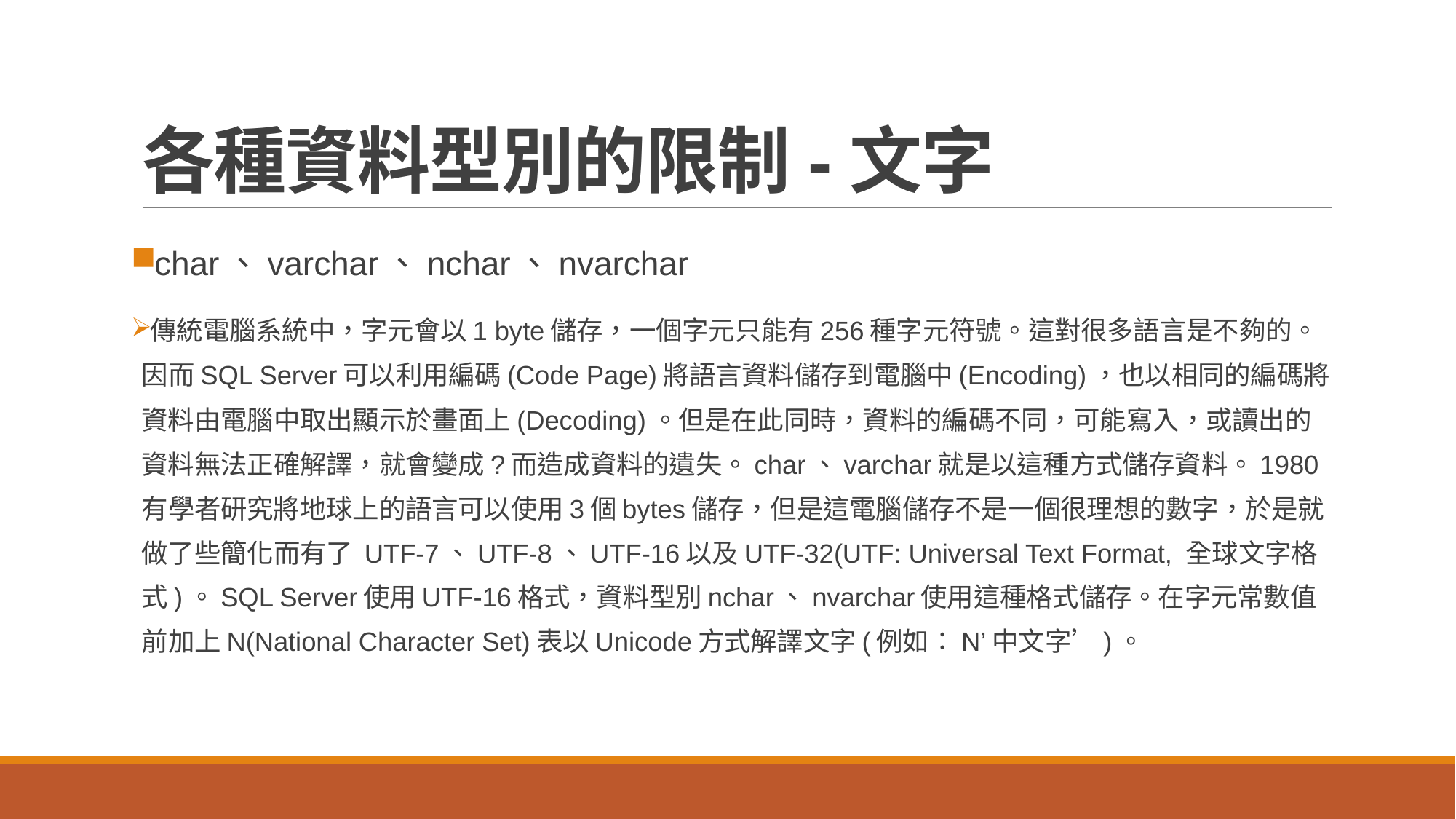

# 各種資料型別的限制-文字
char、varchar、nchar、nvarchar
傳統電腦系統中，字元會以1 byte儲存，一個字元只能有256種字元符號。這對很多語言是不夠的。因而SQL Server可以利用編碼(Code Page)將語言資料儲存到電腦中(Encoding)，也以相同的編碼將資料由電腦中取出顯示於畫面上(Decoding)。但是在此同時，資料的編碼不同，可能寫入，或讀出的資料無法正確解譯，就會變成?而造成資料的遺失。char、varchar就是以這種方式儲存資料。1980有學者研究將地球上的語言可以使用3個bytes儲存，但是這電腦儲存不是一個很理想的數字，於是就做了些簡化而有了 UTF-7、UTF-8、UTF-16以及UTF-32(UTF: Universal Text Format, 全球文字格式)。SQL Server使用UTF-16格式，資料型別nchar、nvarchar使用這種格式儲存。在字元常數值前加上N(National Character Set)表以Unicode方式解譯文字(例如：N’中文字’)。